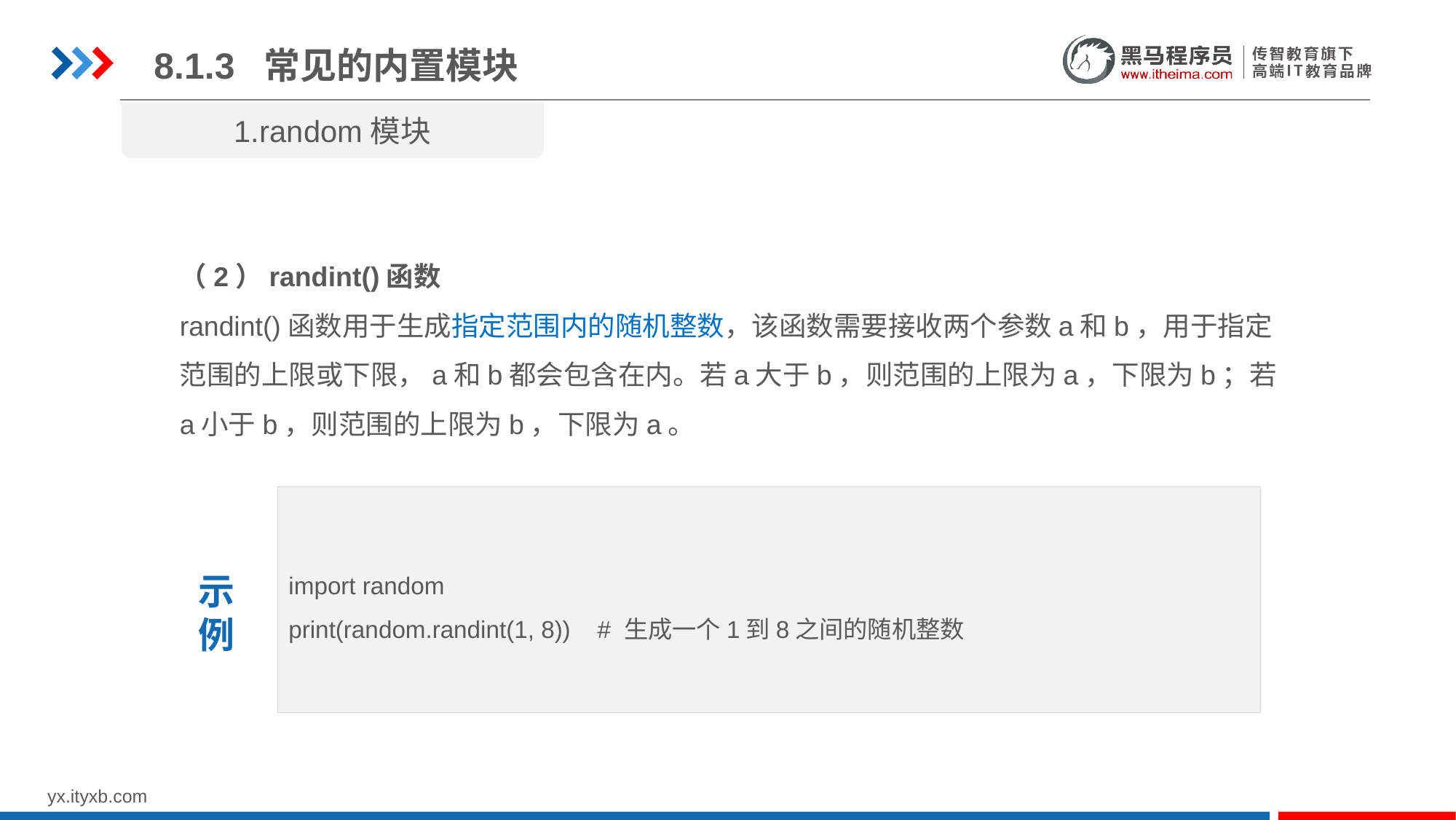

8.1.3  常见的内置模块

1.random模块
（2）randint()函数
randint()函数用于生成指定范围内的随机整数，该函数需要接收两个参数a和b，用于指定范围的上限或下限，a和b都会包含在内。若a大于b，则范围的上限为a，下限为b；若a小于b，则范围的上限为b，下限为a。
import random
print(random.randint(1, 8))    # 生成一个1到8之间的随机整数
示
例